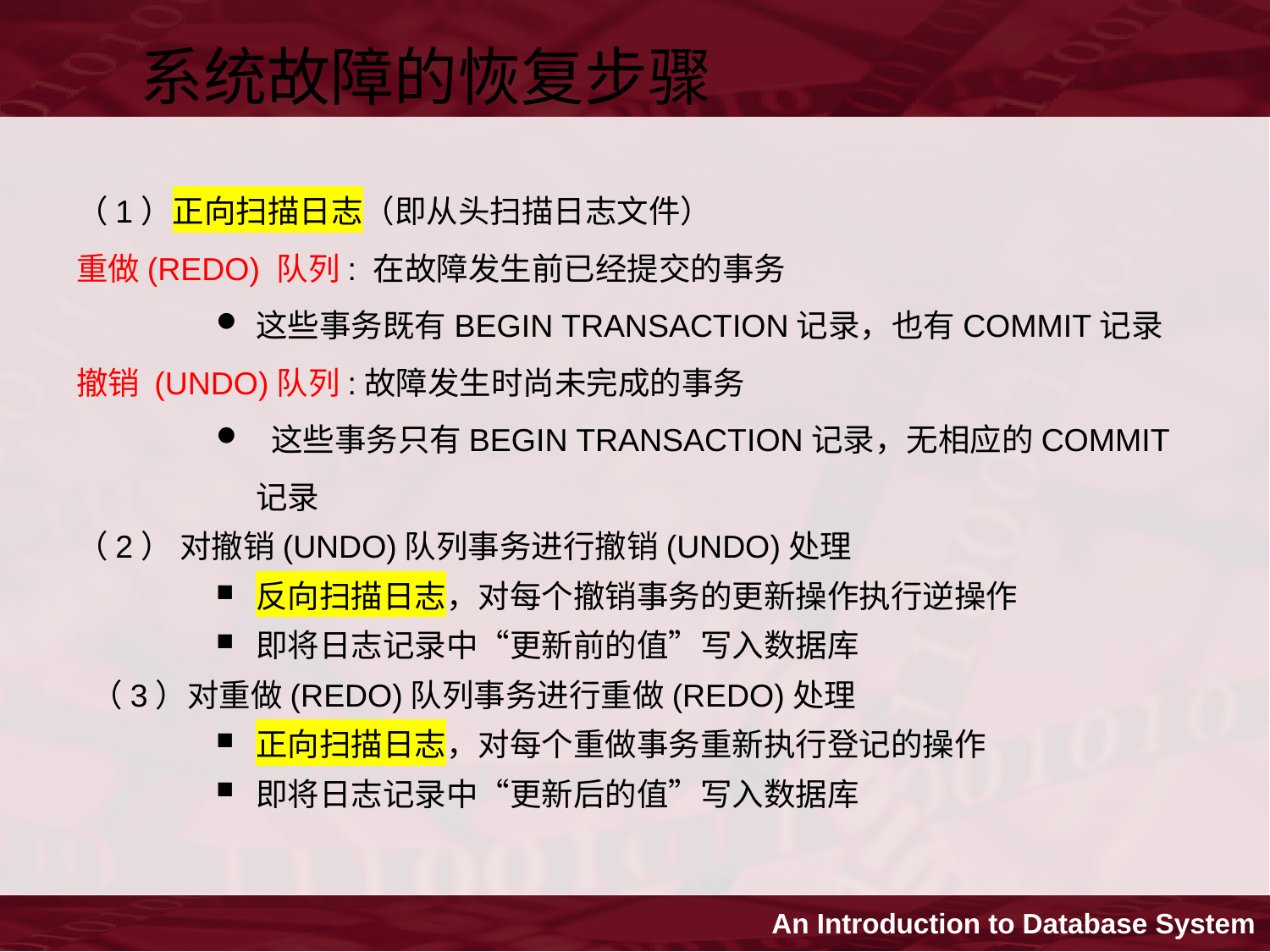

系统故障的恢复步骤
（1）正向扫描日志（即从头扫描日志文件）
重做(REDO) 队列: 在故障发生前已经提交的事务
这些事务既有BEGIN TRANSACTION记录，也有COMMIT记录
撤销 (UNDO)队列:故障发生时尚未完成的事务
 这些事务只有BEGIN TRANSACTION记录，无相应的COMMIT记录
（2） 对撤销(UNDO)队列事务进行撤销(UNDO)处理
反向扫描日志，对每个撤销事务的更新操作执行逆操作
即将日志记录中“更新前的值”写入数据库
 （3）对重做(REDO)队列事务进行重做(REDO)处理
正向扫描日志，对每个重做事务重新执行登记的操作
即将日志记录中“更新后的值”写入数据库